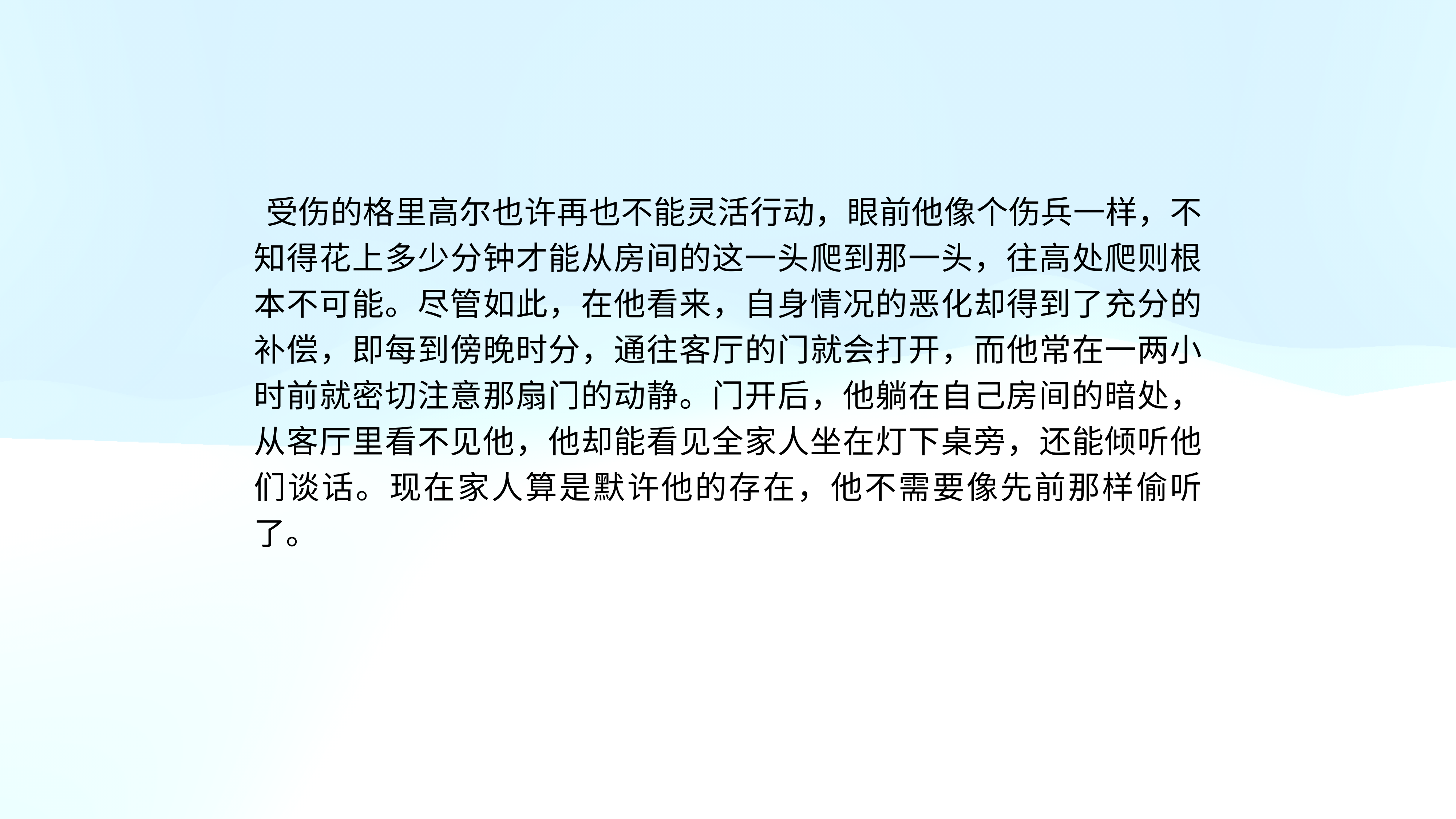

受伤的格里高尔也许再也不能灵活行动，眼前他像个伤兵一样，不知得花上多少分钟才能从房间的这一头爬到那一头，往高处爬则根本不可能。尽管如此，在他看来，自身情况的恶化却得到了充分的补偿，即每到傍晚时分，通往客厅的门就会打开，而他常在一两小时前就密切注意那扇门的动静。门开后，他躺在自己房间的暗处，从客厅里看不见他，他却能看见全家人坐在灯下桌旁，还能倾听他们谈话。现在家人算是默许他的存在，他不需要像先前那样偷听了。